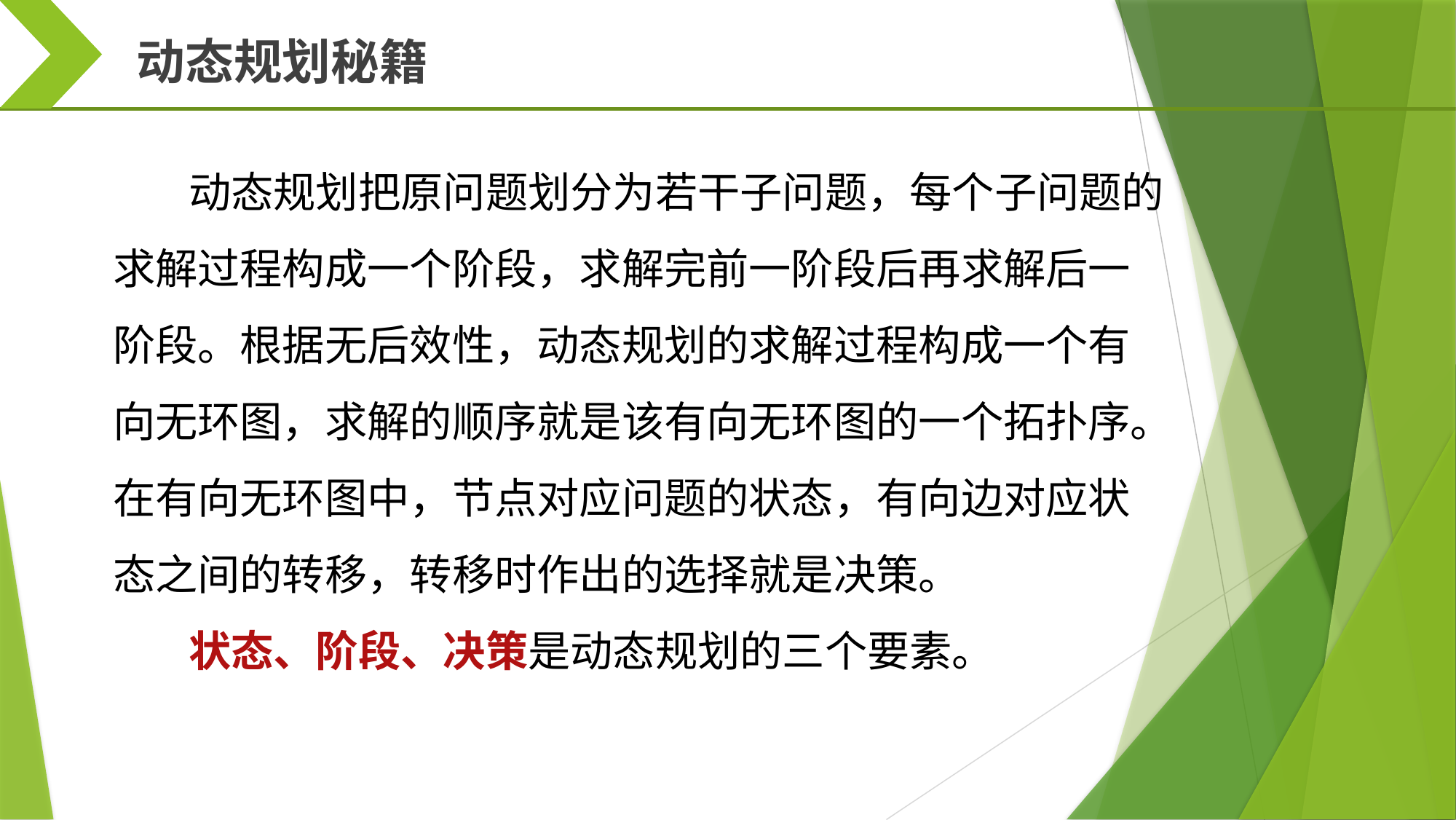

动态规划秘籍
动态规划把原问题划分为若干子问题，每个子问题的求解过程构成一个阶段，求解完前一阶段后再求解后一阶段。根据无后效性，动态规划的求解过程构成一个有向无环图，求解的顺序就是该有向无环图的一个拓扑序。在有向无环图中，节点对应问题的状态，有向边对应状态之间的转移，转移时作出的选择就是决策。
状态、阶段、决策是动态规划的三个要素。